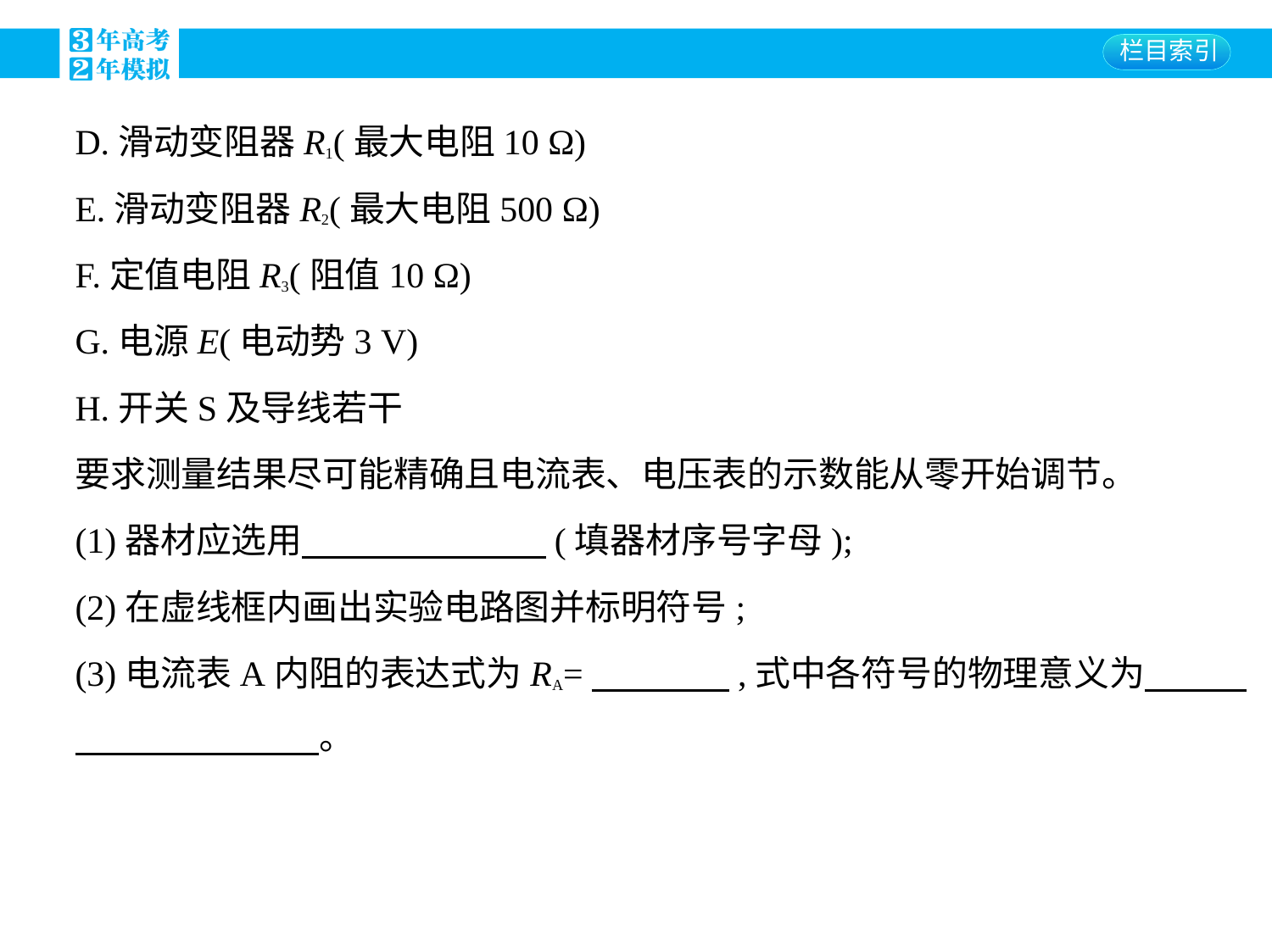

D.滑动变阻器R1(最大电阻10 Ω)
E.滑动变阻器R2(最大电阻500 Ω)
F.定值电阻R3(阻值10 Ω)
G.电源E(电动势3 V)
H.开关S及导线若干
要求测量结果尽可能精确且电流表、电压表的示数能从零开始调节。
(1)器材应选用　　　　　　    (填器材序号字母);
(2)在虚线框内画出实验电路图并标明符号;
(3)电流表A内阻的表达式为RA=　　　    ,式中各符号的物理意义为　　    
　　　　　　    。